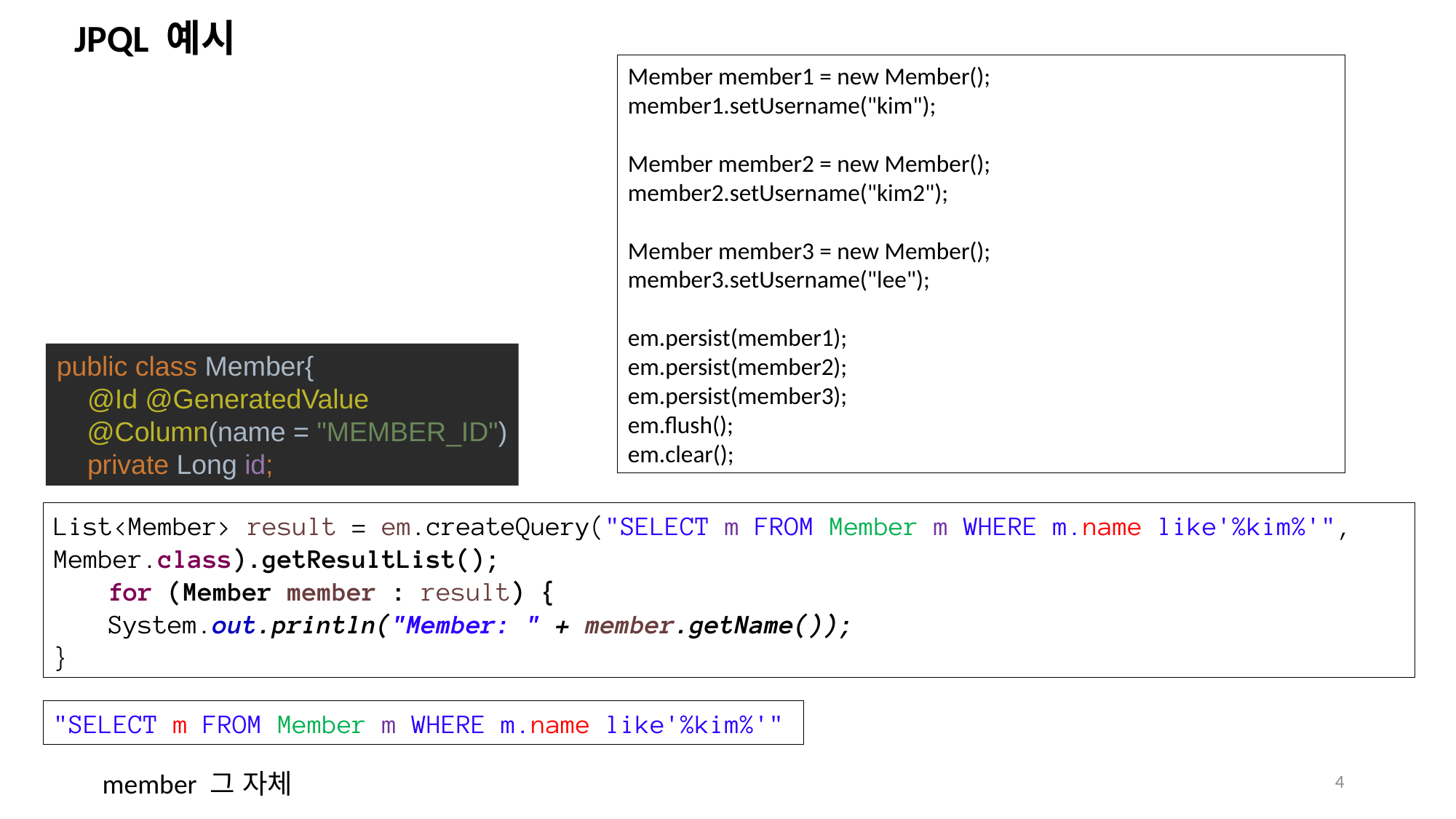

# JPQL 예시
Member member1 = new Member();
member1.setUsername("kim");

Member member2 = new Member();
member2.setUsername("kim2");

Member member3 = new Member();
member3.setUsername("lee");

em.persist(member1);
em.persist(member2);
em.persist(member3);
em.flush();
em.clear();
public class Member{
    @Id @GeneratedValue
    @Column(name = "MEMBER_ID")
    private Long id;
List<Member> result = em.createQuery("SELECT m FROM Member m WHERE m.name like'%kim%'",
Member.class).getResultList();
for (Member member : result) {
System.out.println("Member: " + member.getName());
}
"SELECT m FROM Member m WHERE m.name like'%kim%'"
4
member 그 자체